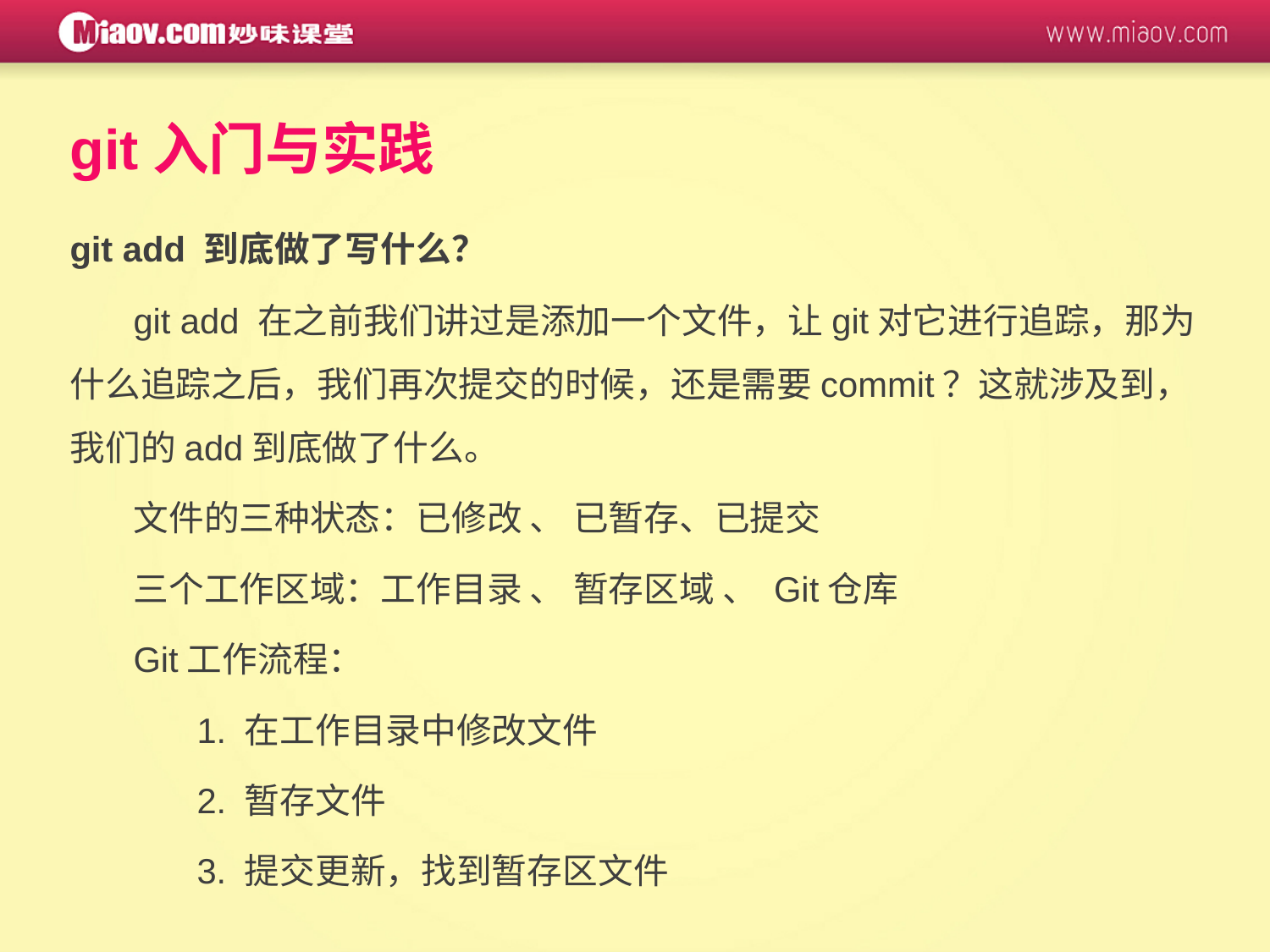

git入门与实践

git add 到底做了写什么？
git add 在之前我们讲过是添加一个文件，让git对它进行追踪，那为什么追踪之后，我们再次提交的时候，还是需要commit？这就涉及到，我们的add到底做了什么。
文件的三种状态：已修改 、 已暂存、已提交
三个工作区域：工作目录 、 暂存区域 、 Git仓库
Git工作流程：
	1. 在工作目录中修改文件
	2. 暂存文件
	3. 提交更新，找到暂存区文件